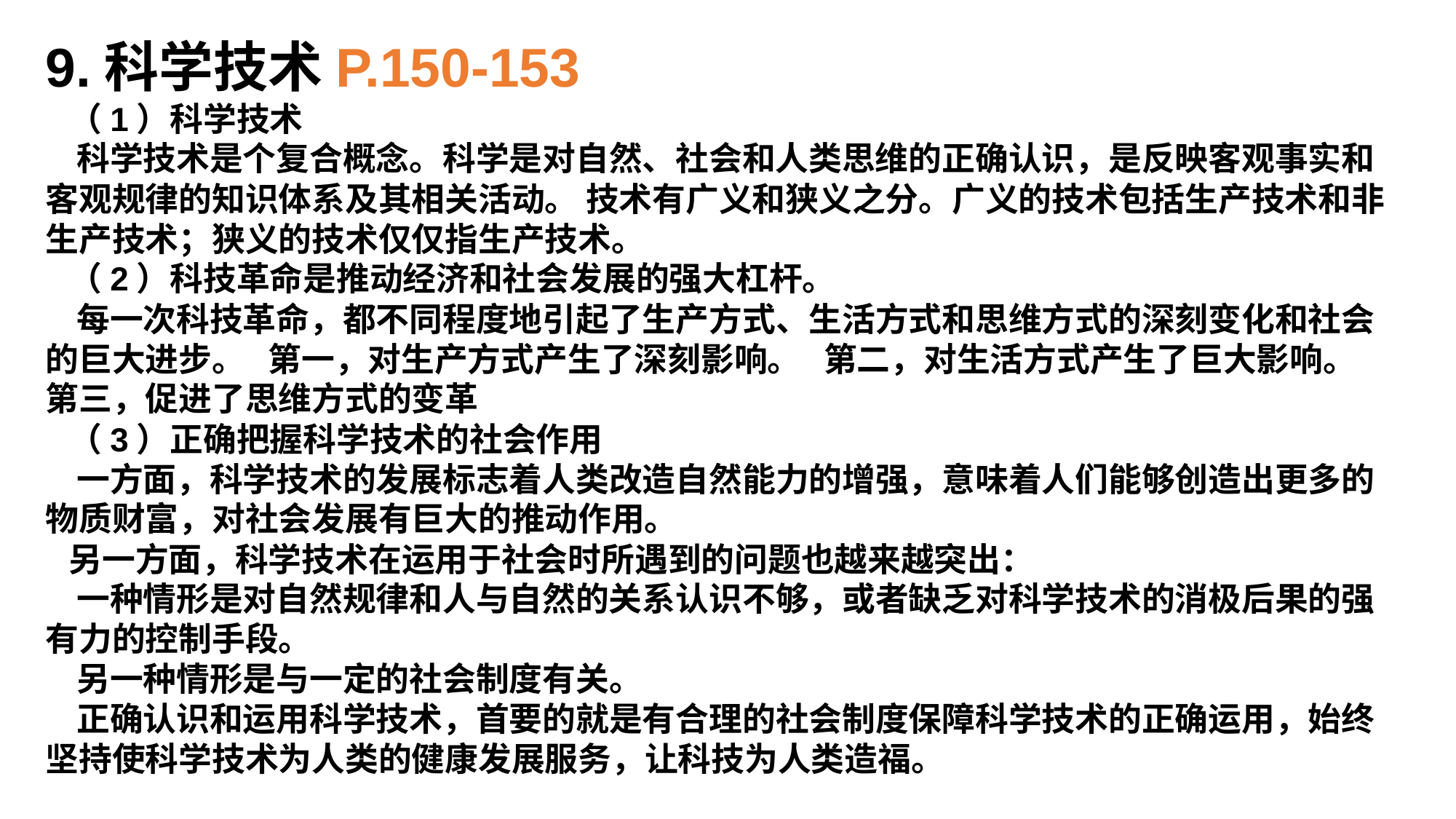

9.科学技术P.150-153
  （1）科学技术
   科学技术是个复合概念。科学是对自然、社会和人类思维的正确认识，是反映客观事实和客观规律的知识体系及其相关活动。 技术有广义和狭义之分。广义的技术包括生产技术和非生产技术；狭义的技术仅仅指生产技术。
  （2）科技革命是推动经济和社会发展的强大杠杆。
   每一次科技革命，都不同程度地引起了生产方式、生活方式和思维方式的深刻变化和社会的巨大进步。   第一，对生产方式产生了深刻影响。   第二，对生活方式产生了巨大影响。   第三，促进了思维方式的变革
  （3）正确把握科学技术的社会作用
   一方面，科学技术的发展标志着人类改造自然能力的增强，意味着人们能够创造出更多的物质财富，对社会发展有巨大的推动作用。
  另一方面，科学技术在运用于社会时所遇到的问题也越来越突出：
   一种情形是对自然规律和人与自然的关系认识不够，或者缺乏对科学技术的消极后果的强有力的控制手段。
   另一种情形是与一定的社会制度有关。
   正确认识和运用科学技术，首要的就是有合理的社会制度保障科学技术的正确运用，始终坚持使科学技术为人类的健康发展服务，让科技为人类造福。